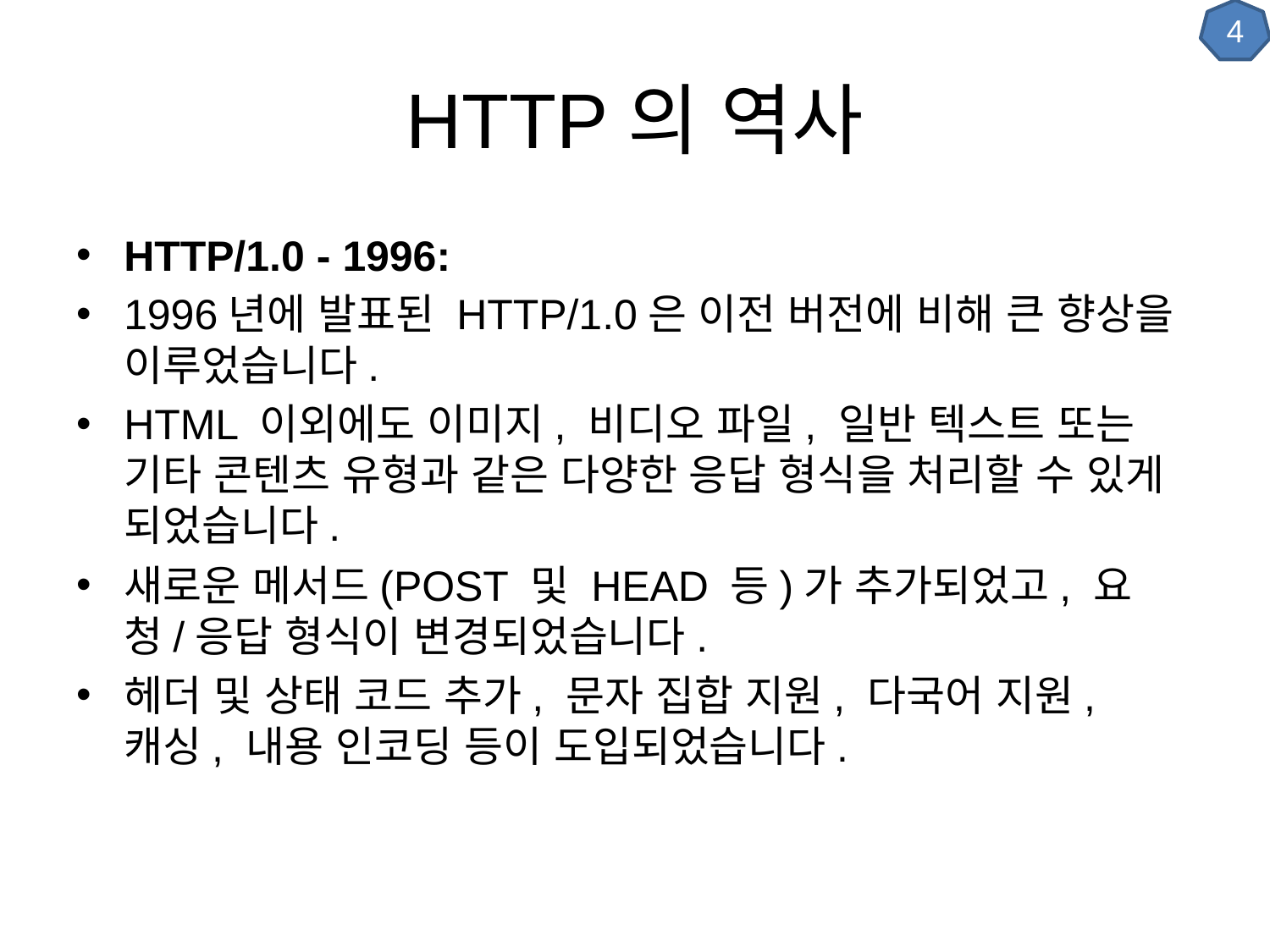

4
# HTTP의 역사
HTTP/1.0 - 1996:
1996년에 발표된 HTTP/1.0은 이전 버전에 비해 큰 향상을 이루었습니다.
HTML 이외에도 이미지, 비디오 파일, 일반 텍스트 또는 기타 콘텐츠 유형과 같은 다양한 응답 형식을 처리할 수 있게 되었습니다.
새로운 메서드(POST 및 HEAD 등)가 추가되었고, 요청/응답 형식이 변경되었습니다.
헤더 및 상태 코드 추가, 문자 집합 지원, 다국어 지원, 캐싱, 내용 인코딩 등이 도입되었습니다.